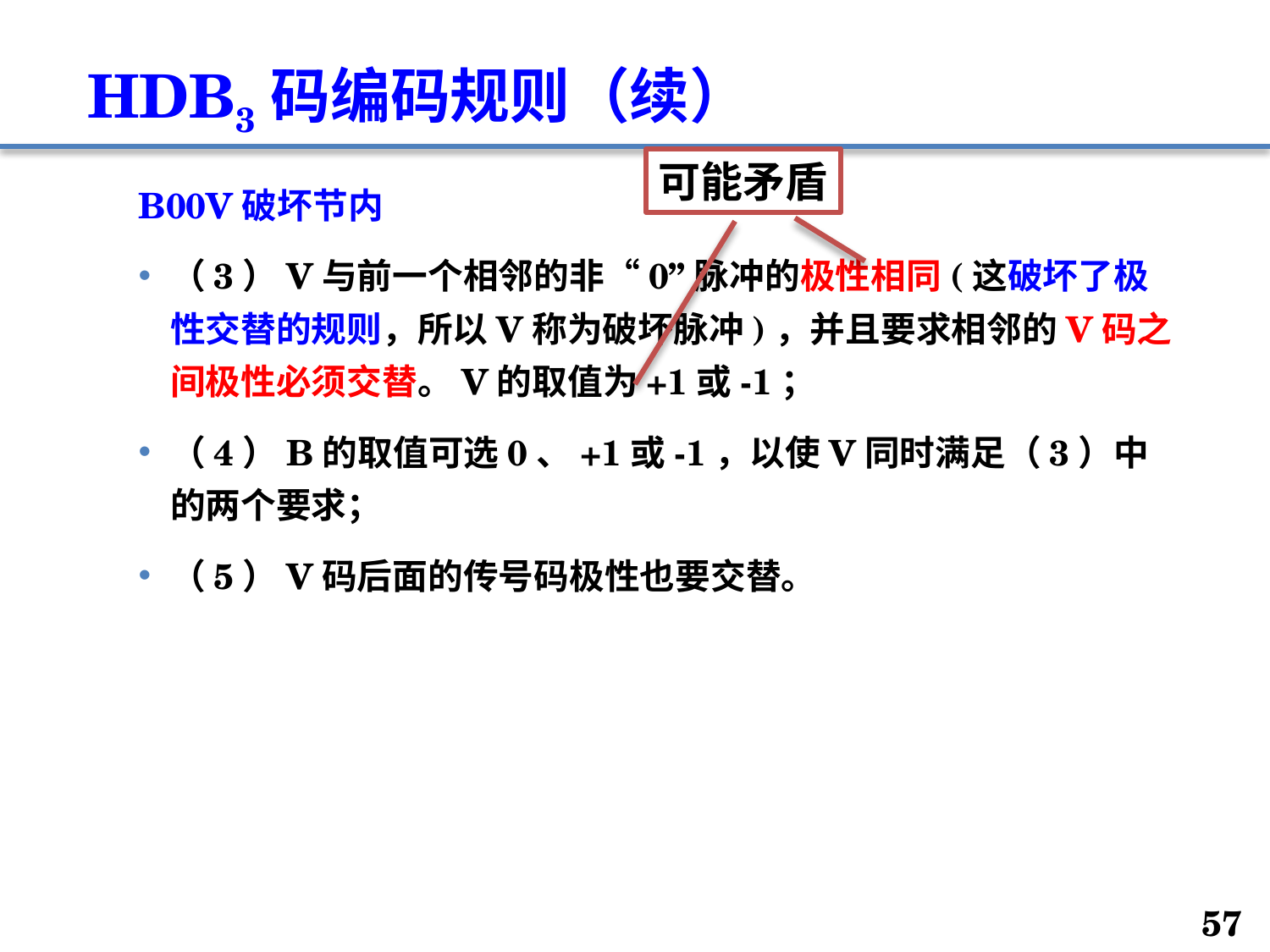

# HDB3码编码规则（续）
可能矛盾
B00V破坏节内
（3）V与前一个相邻的非“0”脉冲的极性相同(这破坏了极性交替的规则，所以V称为破坏脉冲)，并且要求相邻的V码之间极性必须交替。V的取值为+1或-1；
（4）B的取值可选0、+1或-1，以使V同时满足（3）中的两个要求；
（5）V码后面的传号码极性也要交替。
57